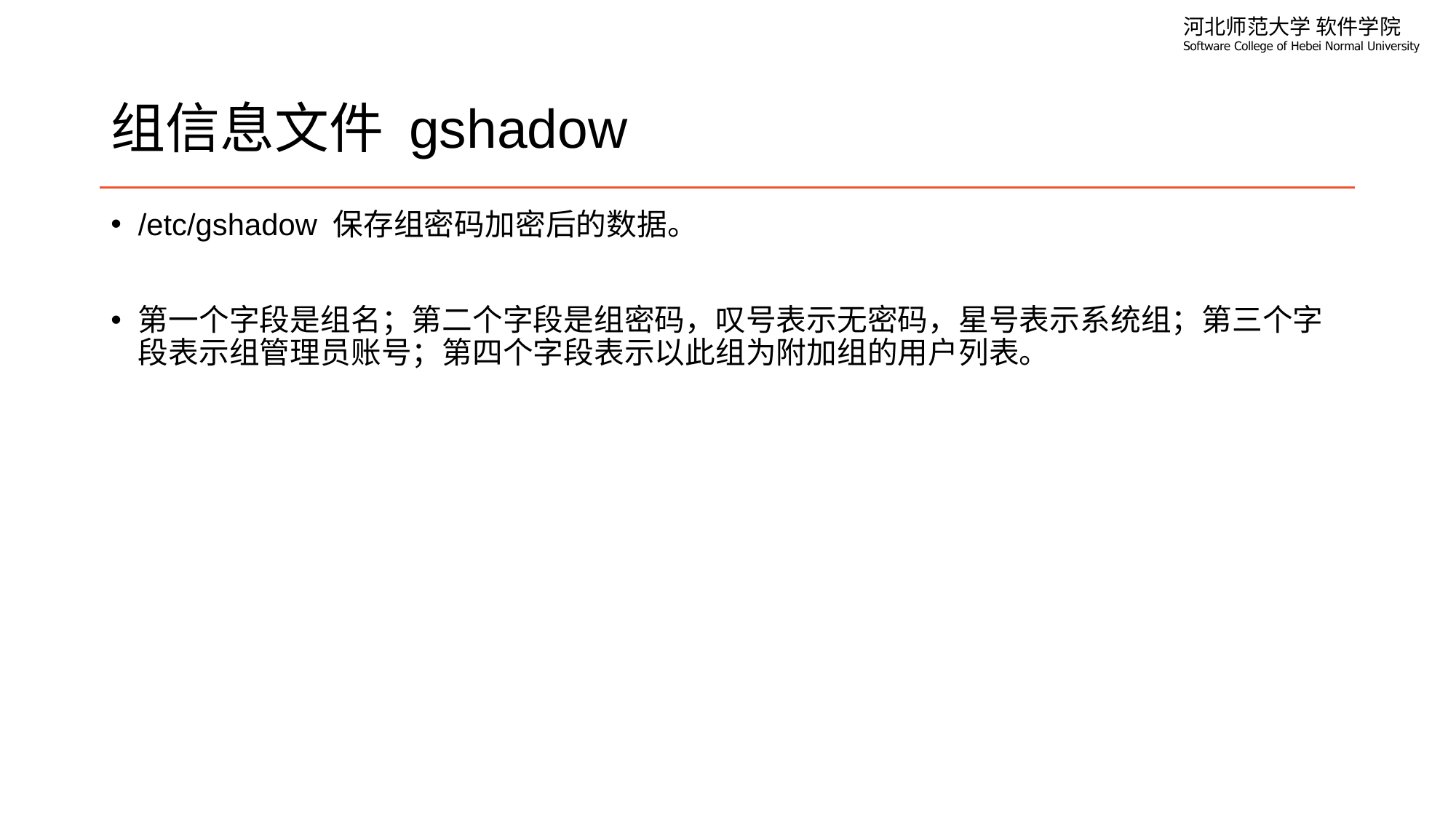

# 组信息文件 gshadow
/etc/gshadow 保存组密码加密后的数据。

第一个字段是组名；第二个字段是组密码，叹号表示无密码，星号表示系统组；第三个字段表示组管理员账号；第四个字段表示以此组为附加组的用户列表。